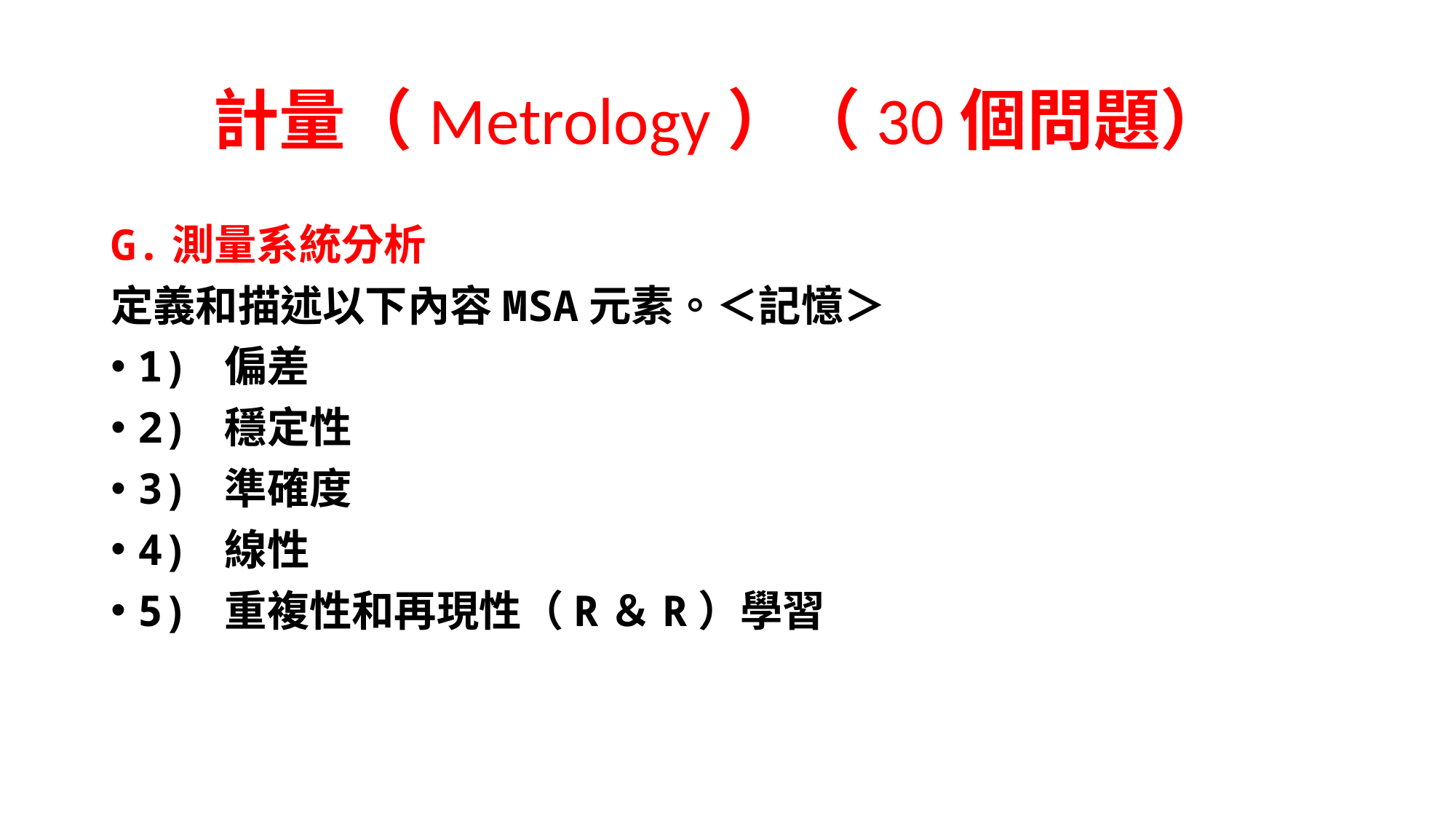

# 計量（Metrology）（30個問題）
G.測量系統分析
定義和描述以下內容MSA元素。＜記憶＞
1) 偏差
2) 穩定性
3) 準確度
4) 線性
5) 重複性和再現性（R＆R）學習